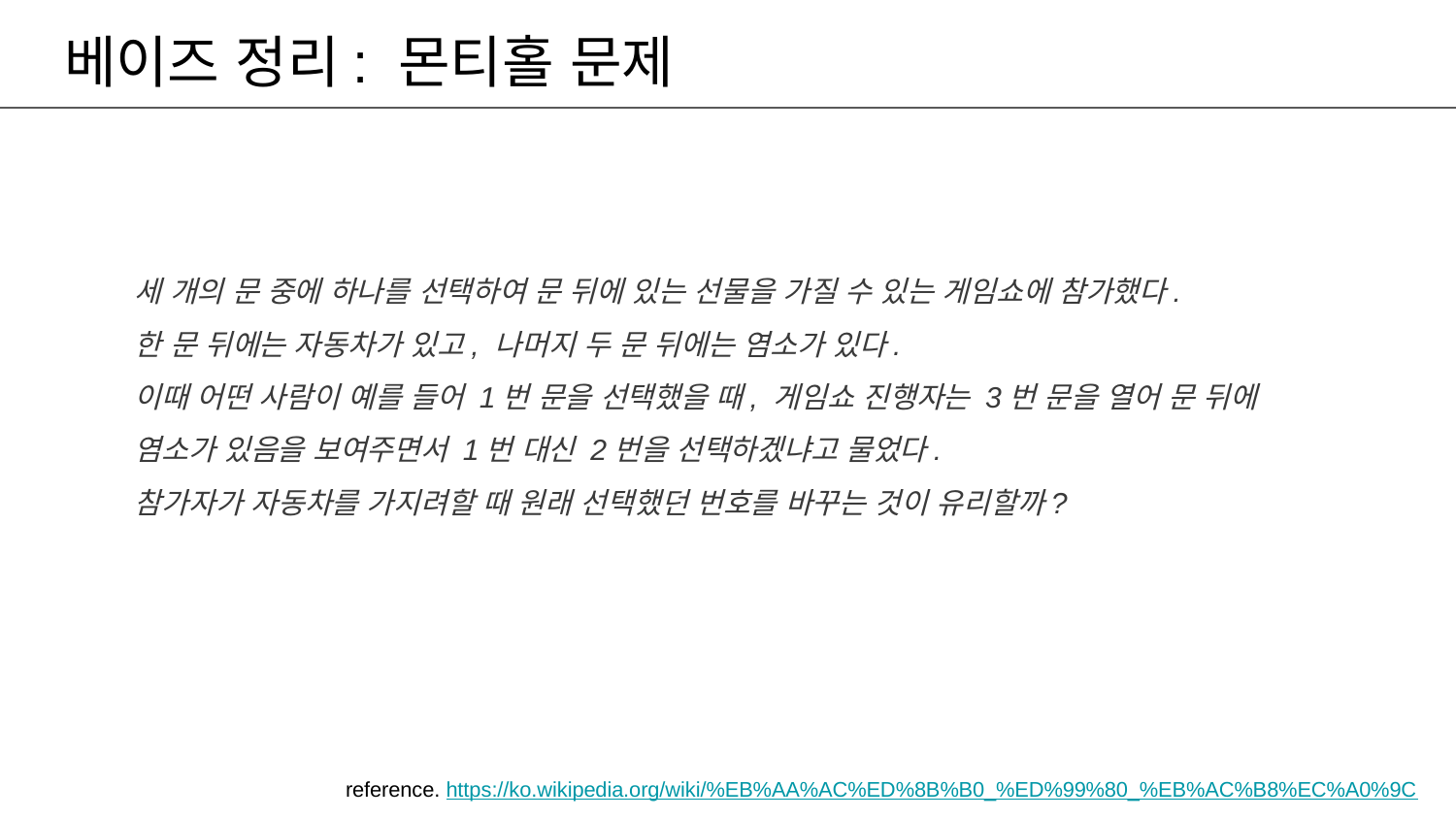

# 베이즈 정리: 몬티홀 문제

세 개의 문 중에 하나를 선택하여 문 뒤에 있는 선물을 가질 수 있는 게임쇼에 참가했다.
한 문 뒤에는 자동차가 있고, 나머지 두 문 뒤에는 염소가 있다.
이때 어떤 사람이 예를 들어 1번 문을 선택했을 때, 게임쇼 진행자는 3번 문을 열어 문 뒤에 염소가 있음을 보여주면서 1번 대신 2번을 선택하겠냐고 물었다.
참가자가 자동차를 가지려할 때 원래 선택했던 번호를 바꾸는 것이 유리할까?
reference. https://ko.wikipedia.org/wiki/%EB%AA%AC%ED%8B%B0_%ED%99%80_%EB%AC%B8%EC%A0%9C